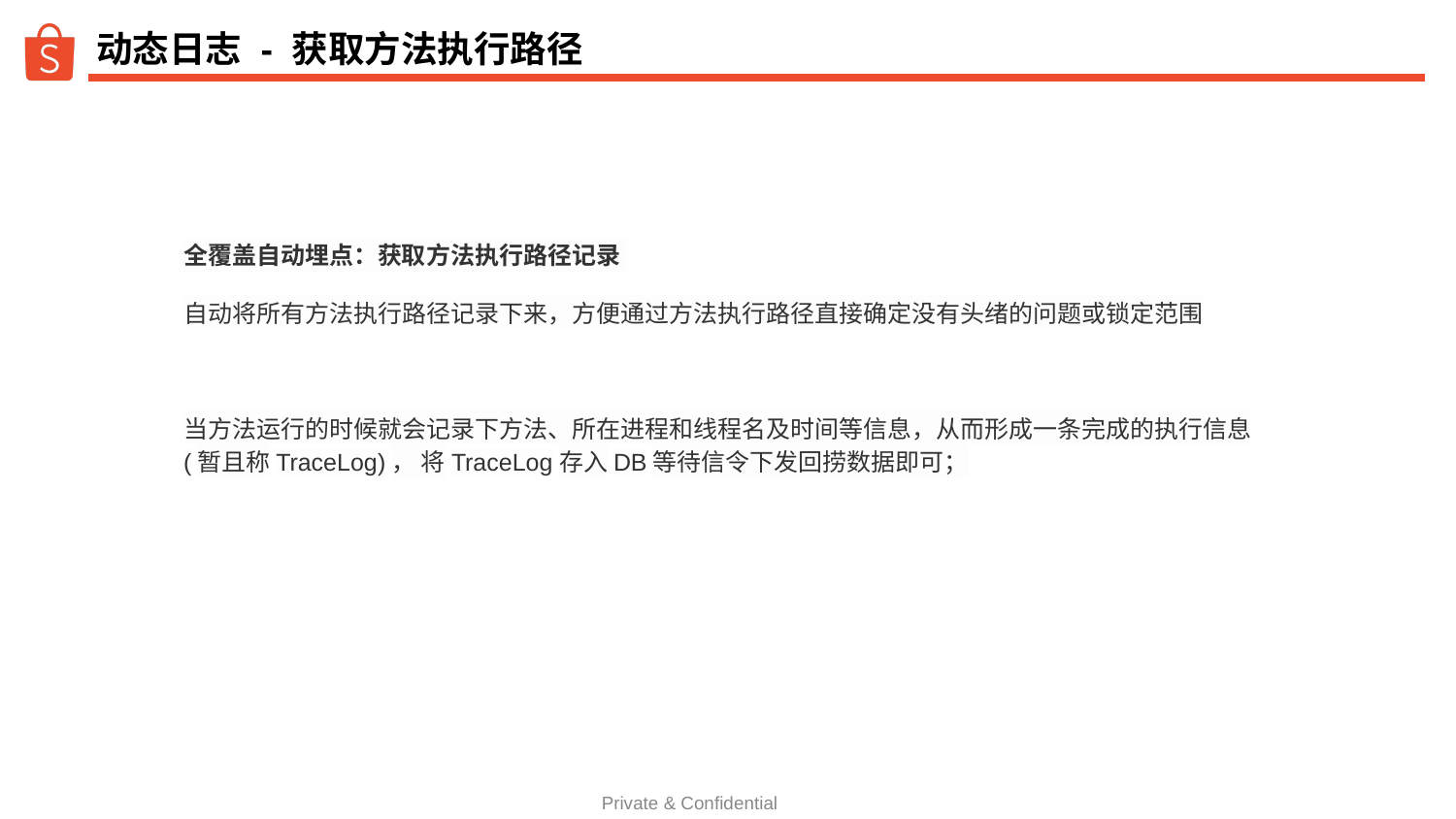

# 动态日志 - 获取方法执行路径

全覆盖⾃动埋点：获取⽅法执⾏路径记录
自动将所有方法执行路径记录下来，方便通过方法执行路径直接确定没有头绪的问题或锁定范围

当方法运行的时候就会记录下方法、所在进程和线程名及时间等信息，从而形成一条完成的执行信息(暂且称TraceLog)， 将TraceLog存入DB等待信令下发回捞数据即可；

Private & Confidential